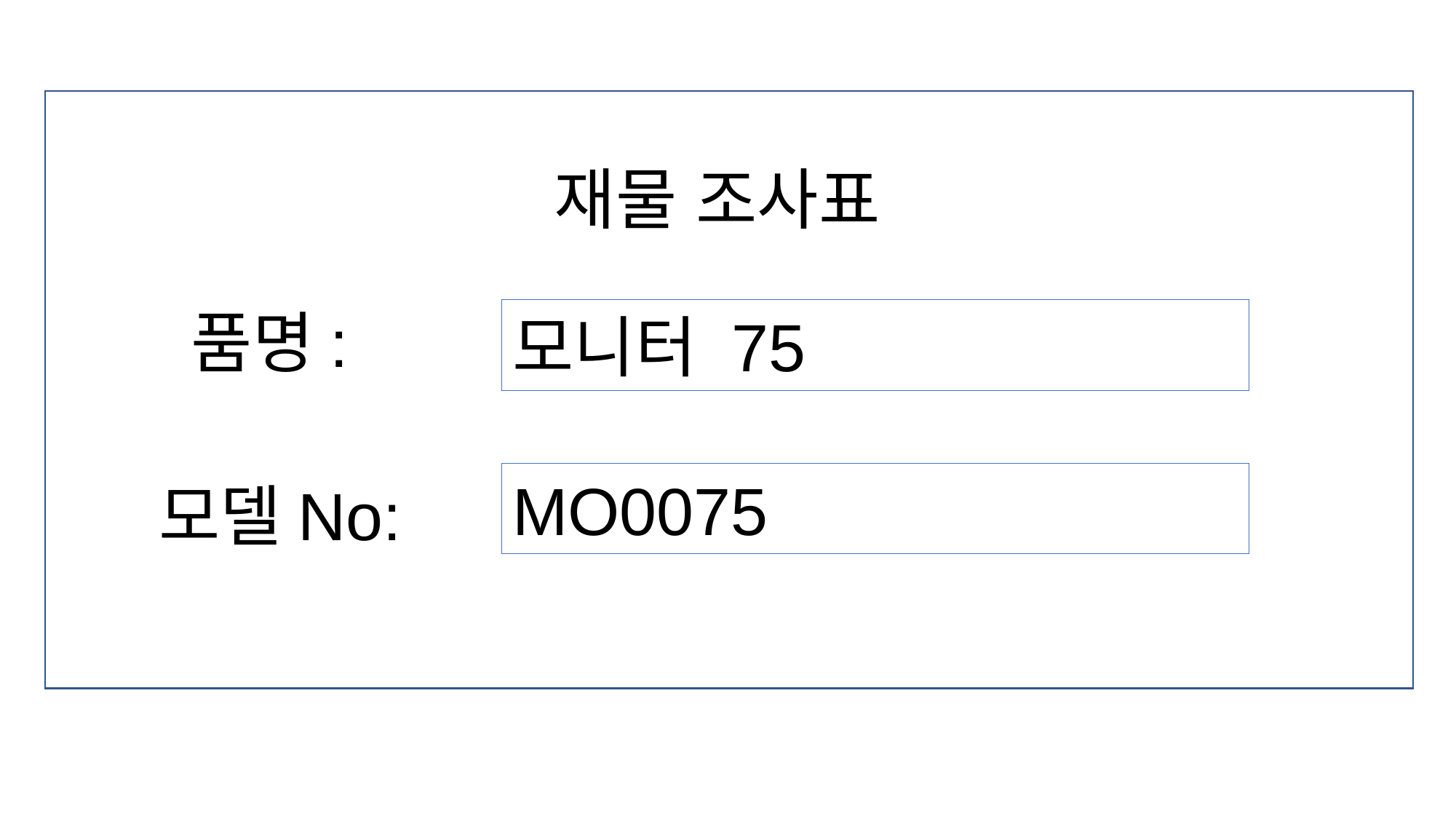

재물 조사표
품명:
모니터 75
MO0075
모델No: